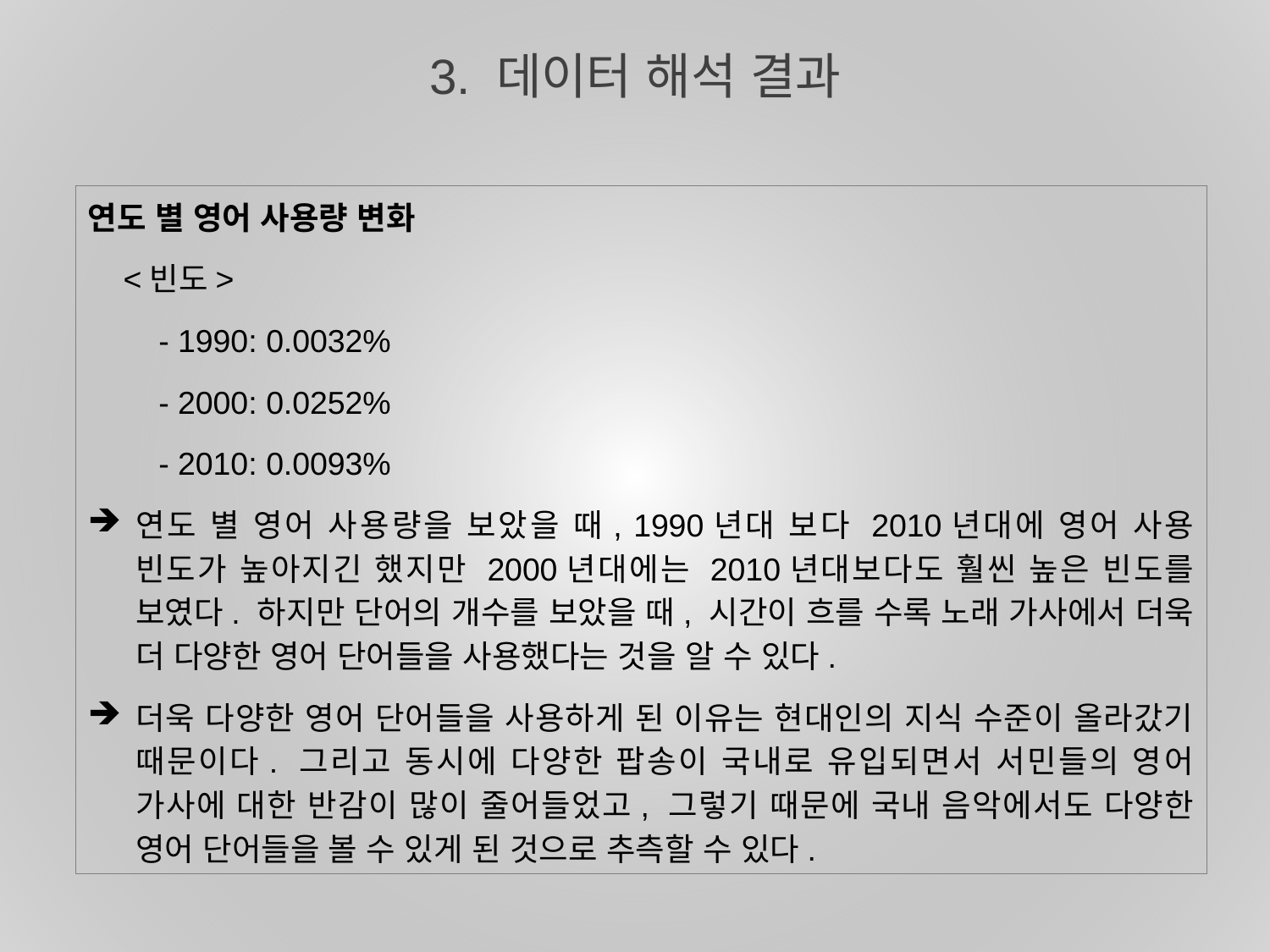

# 3. 데이터 해석 결과
연도 별 영어 사용량 변화
<빈도>
- 1990: 0.0032%
- 2000: 0.0252%
- 2010: 0.0093%
연도 별 영어 사용량을 보았을 때, 1990년대 보다 2010년대에 영어 사용 빈도가 높아지긴 했지만 2000년대에는 2010년대보다도 훨씬 높은 빈도를 보였다. 하지만 단어의 개수를 보았을 때, 시간이 흐를 수록 노래 가사에서 더욱 더 다양한 영어 단어들을 사용했다는 것을 알 수 있다.
더욱 다양한 영어 단어들을 사용하게 된 이유는 현대인의 지식 수준이 올라갔기 때문이다. 그리고 동시에 다양한 팝송이 국내로 유입되면서 서민들의 영어 가사에 대한 반감이 많이 줄어들었고, 그렇기 때문에 국내 음악에서도 다양한 영어 단어들을 볼 수 있게 된 것으로 추측할 수 있다.